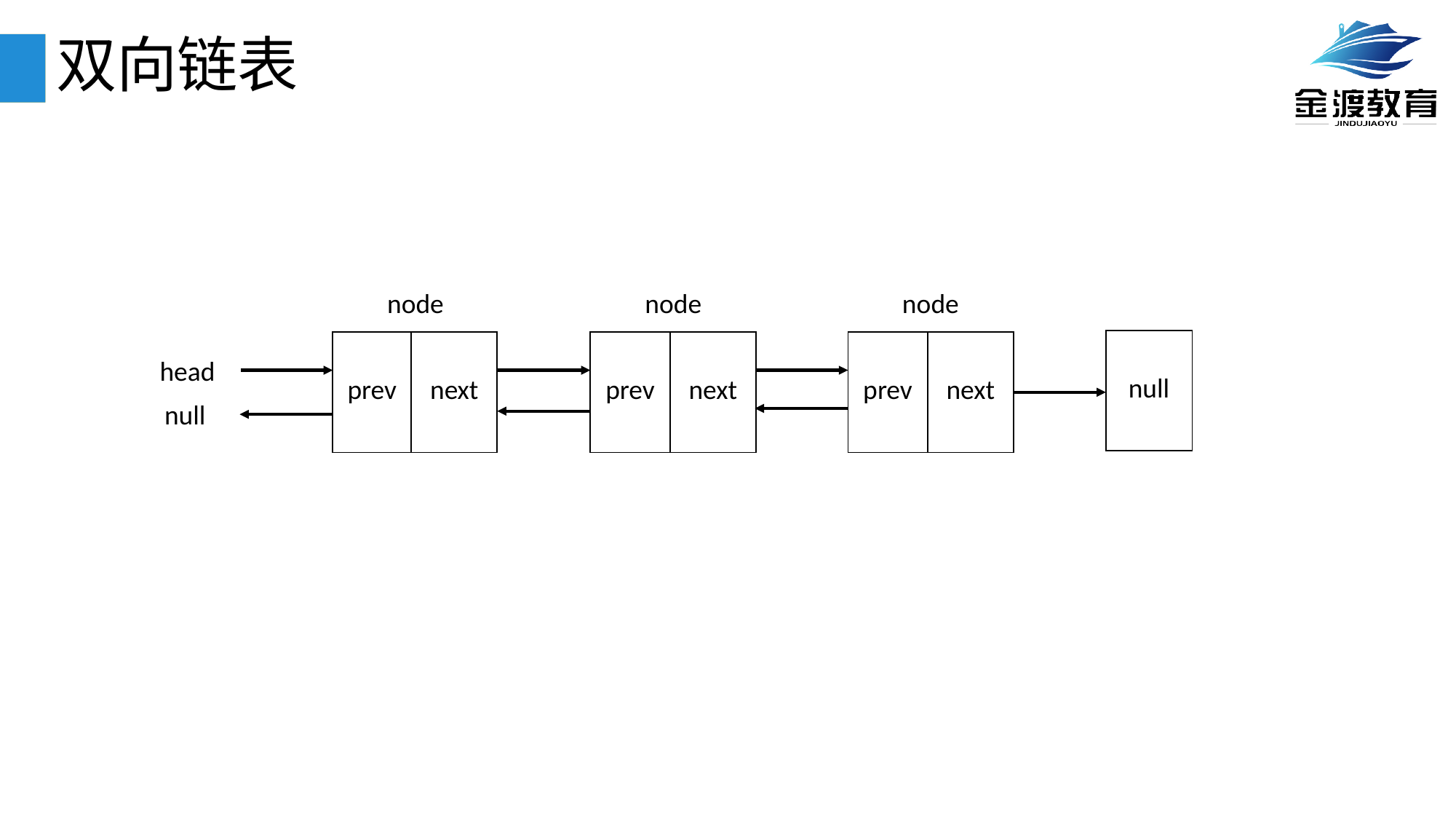

# 双向链表
node
node
node
| null |
| --- |
| prev | next |
| --- | --- |
| prev | next |
| --- | --- |
| prev | next |
| --- | --- |
head
null